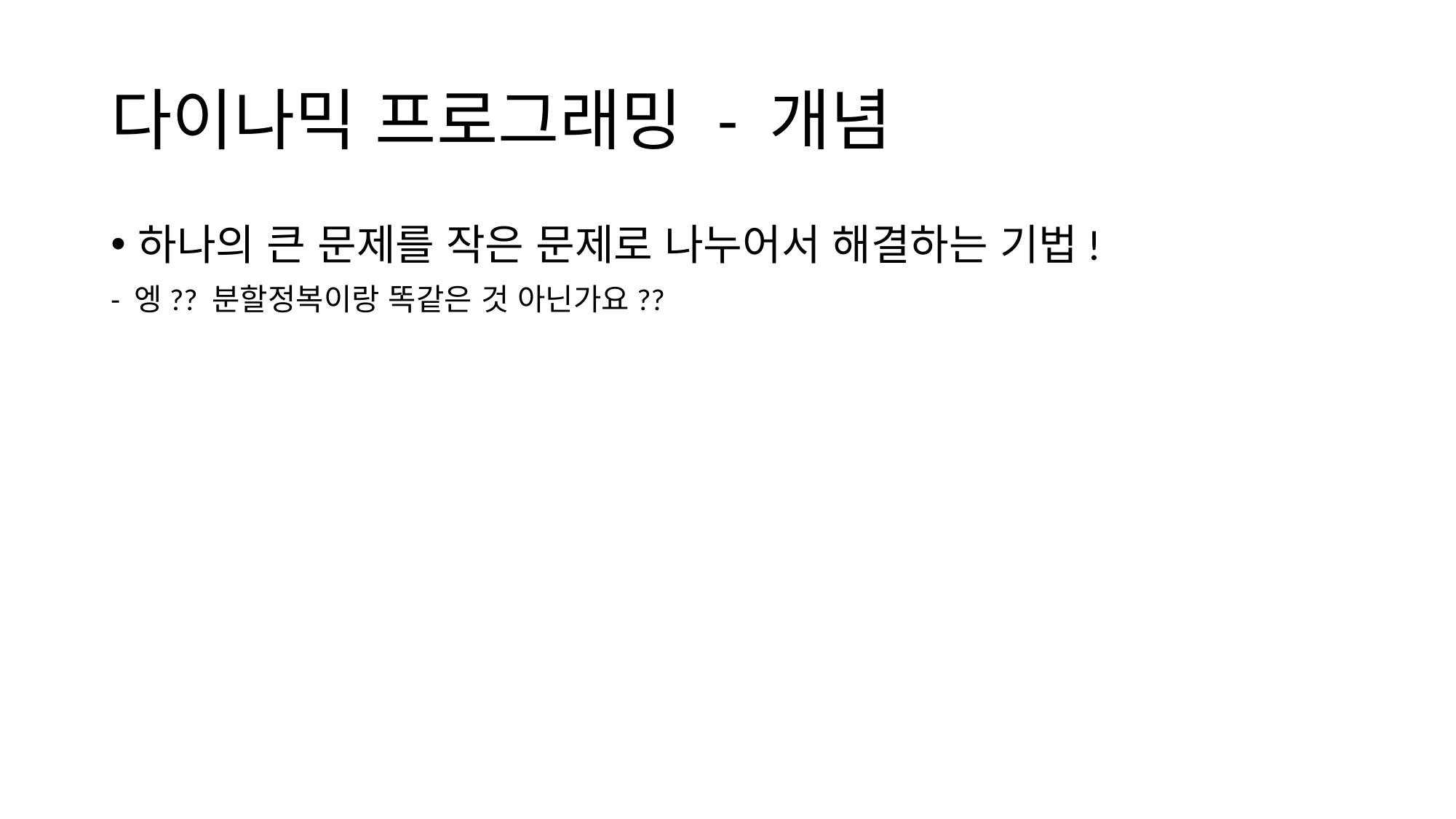

# 다이나믹 프로그래밍 - 개념
하나의 큰 문제를 작은 문제로 나누어서 해결하는 기법!
- 엥?? 분할정복이랑 똑같은 것 아닌가요??